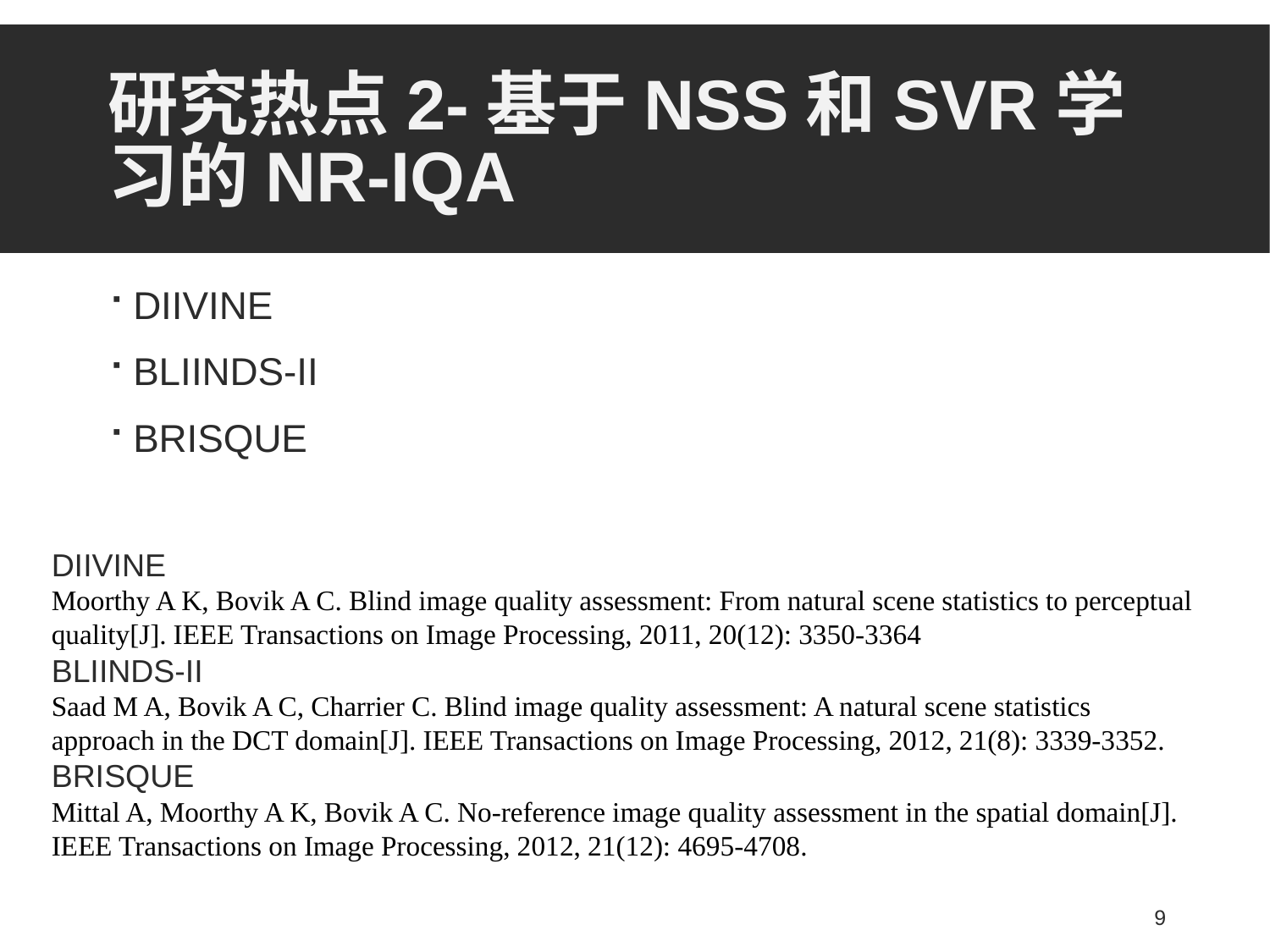

# 研究热点2-基于NSS和SVR学习的NR-IQA
DIIVINE
BLIINDS-II
BRISQUE

DIIVINE
Moorthy A K, Bovik A C. Blind image quality assessment: From natural scene statistics to perceptual quality[J]. IEEE Transactions on Image Processing, 2011, 20(12): 3350-3364
BLIINDS-II
Saad M A, Bovik A C, Charrier C. Blind image quality assessment: A natural scene statistics approach in the DCT domain[J]. IEEE Transactions on Image Processing, 2012, 21(8): 3339-3352.
BRISQUE
Mittal A, Moorthy A K, Bovik A C. No-reference image quality assessment in the spatial domain[J]. IEEE Transactions on Image Processing, 2012, 21(12): 4695-4708.

9